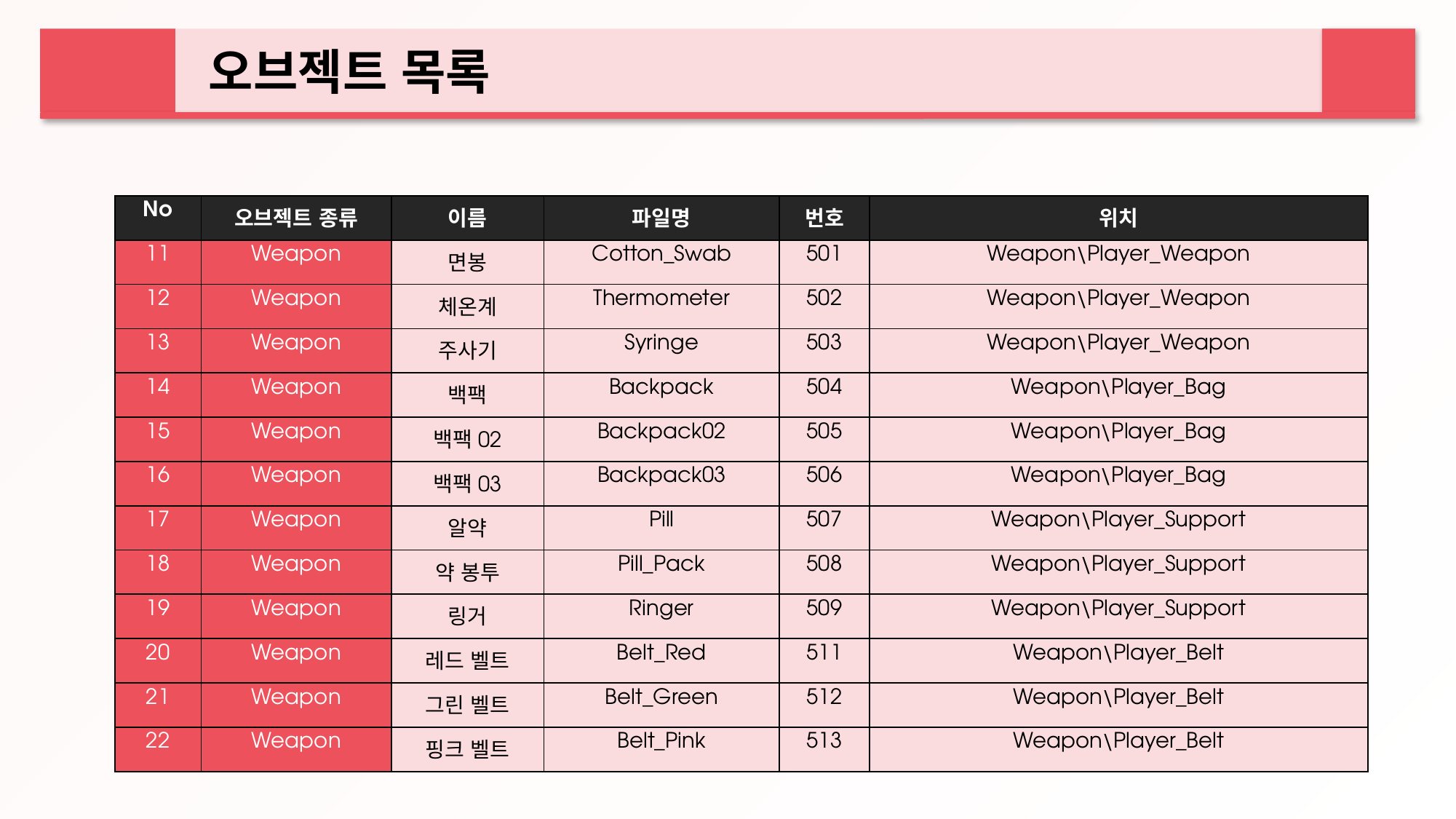

오브젝트 목록

| No | 오브젝트 종류 | 이름 | 파일명 | 번호 | 위치 |
| --- | --- | --- | --- | --- | --- |
| 11 | Weapon | 면봉 | Cotton\_Swab | 501 | Weapon\Player\_Weapon |
| 12 | Weapon | 체온계 | Thermometer | 502 | Weapon\Player\_Weapon |
| 13 | Weapon | 주사기 | Syringe | 503 | Weapon\Player\_Weapon |
| 14 | Weapon | 백팩 | Backpack | 504 | Weapon\Player\_Bag |
| 15 | Weapon | 백팩02 | Backpack02 | 505 | Weapon\Player\_Bag |
| 16 | Weapon | 백팩03 | Backpack03 | 506 | Weapon\Player\_Bag |
| 17 | Weapon | 알약 | Pill | 507 | Weapon\Player\_Support |
| 18 | Weapon | 약 봉투 | Pill\_Pack | 508 | Weapon\Player\_Support |
| 19 | Weapon | 링거 | Ringer | 509 | Weapon\Player\_Support |
| 20 | Weapon | 레드 벨트 | Belt\_Red | 511 | Weapon\Player\_Belt |
| 21 | Weapon | 그린 벨트 | Belt\_Green | 512 | Weapon\Player\_Belt |
| 22 | Weapon | 핑크 벨트 | Belt\_Pink | 513 | Weapon\Player\_Belt |